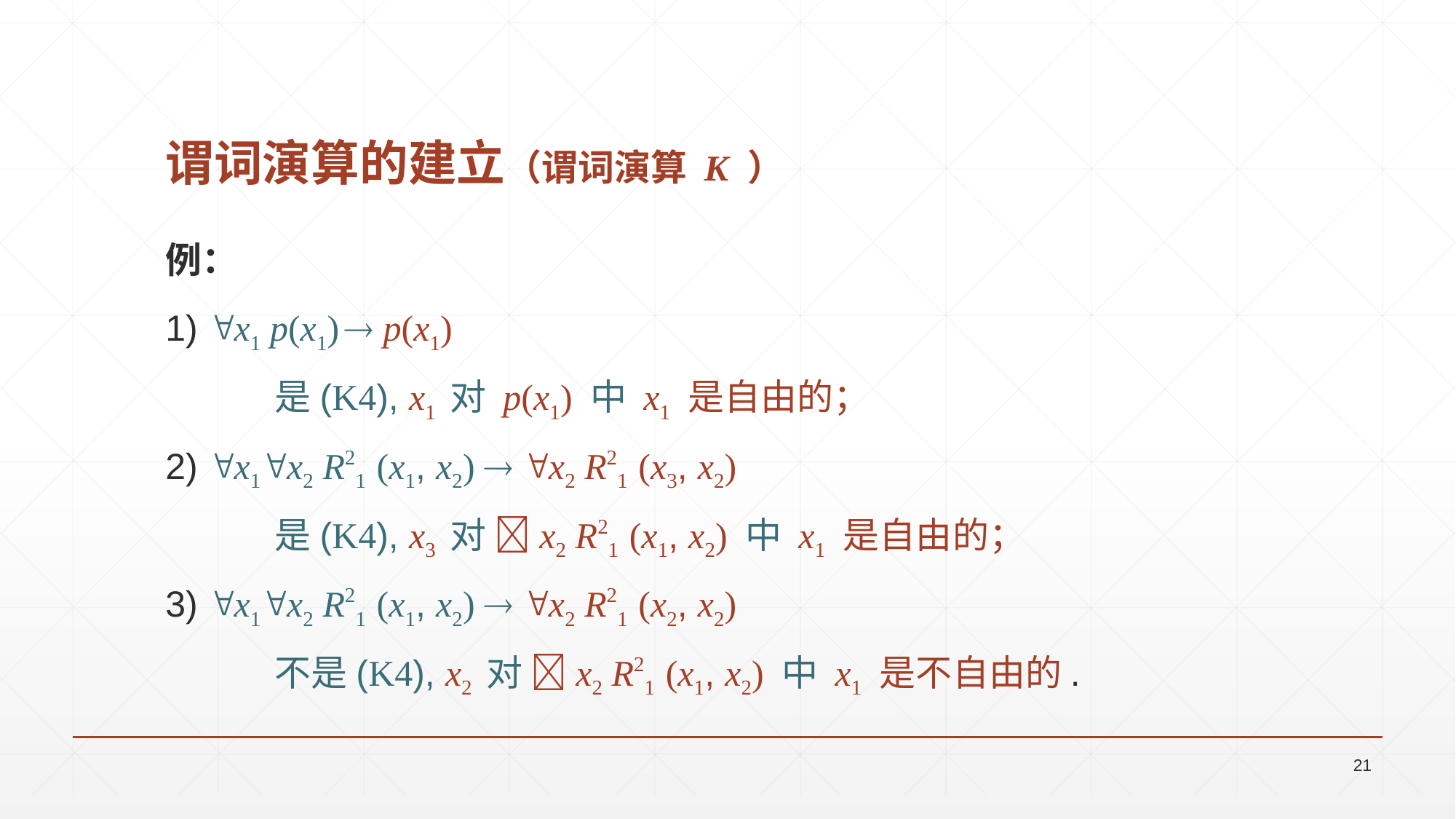

# 谓词演算的建立（谓词演算 K ）
例：
1) ∀x1 p(x1) → p(x1)
	是(K4), x1 对 p(x1) 中 x1 是自由的；
2) ∀x1∀x2 R21  (x1, x2) → ∀x2 R21  (x3, x2)
	是(K4), x3 对 ∀x2 R21  (x1, x2) 中 x1 是自由的；
3) ∀x1∀x2 R21  (x1, x2) → ∀x2 R21  (x2, x2)
	不是(K4), x2 对 ∀x2 R21  (x1, x2) 中 x1 是不自由的.
21